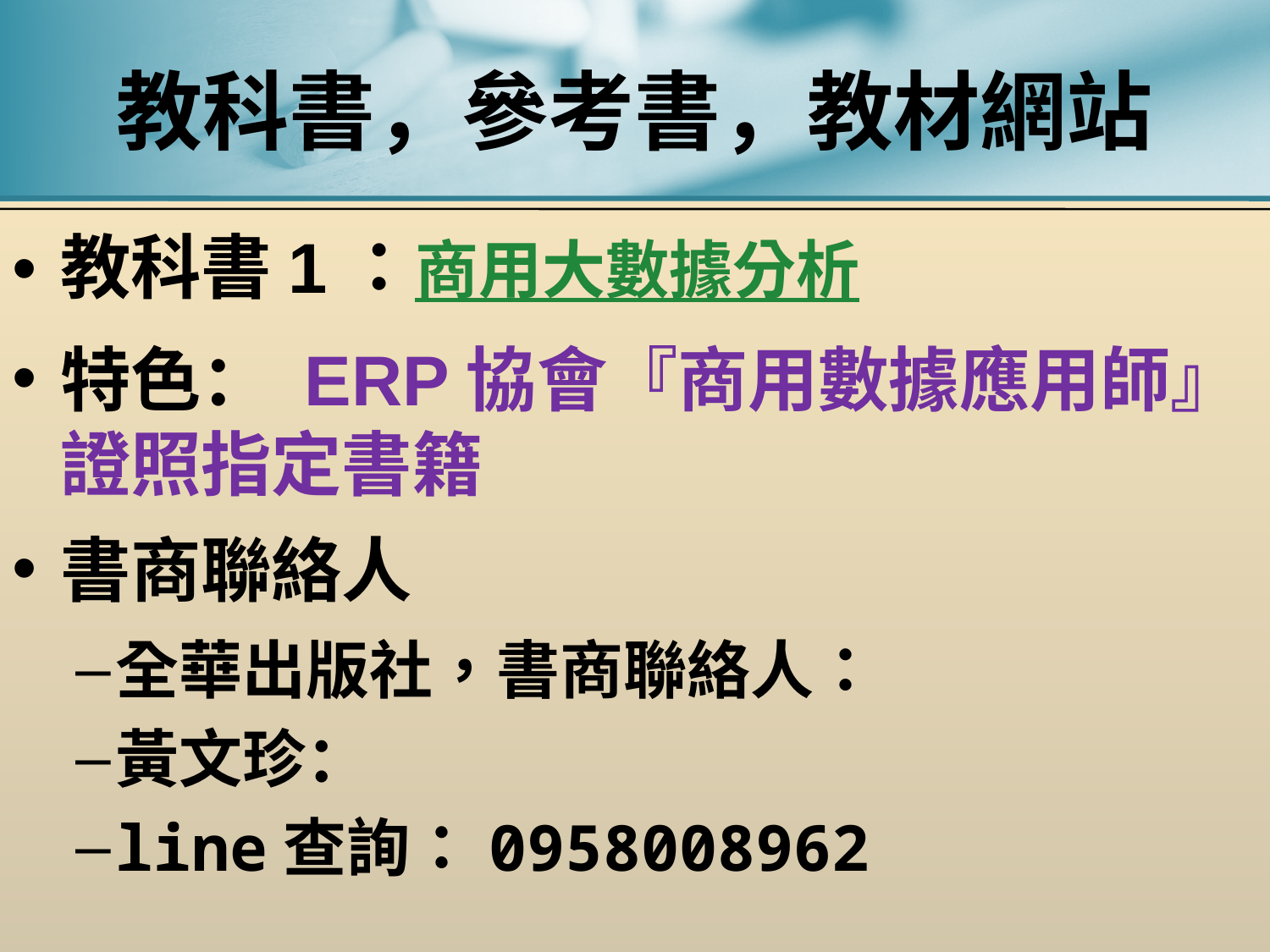

# 教科書，參考書，教材網站
教科書1：商用大數據分析
特色： ERP協會『商用數據應用師』證照指定書籍
書商聯絡人
全華出版社，書商聯絡人：
黃文珍：
line查詢：0958008962